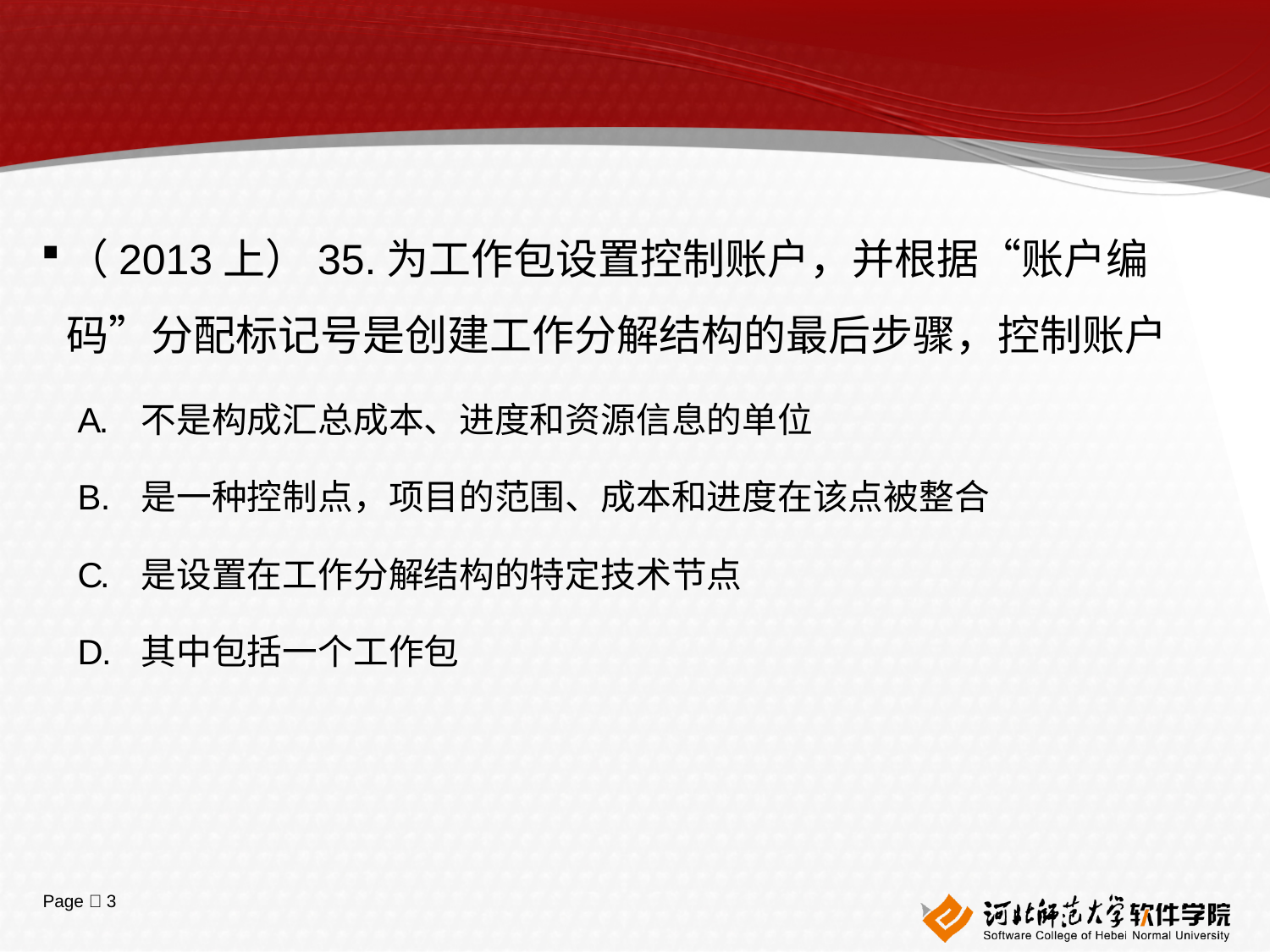

#
（2013上）35.为工作包设置控制账户，并根据“账户编码”分配标记号是创建工作分解结构的最后步骤，控制账户
不是构成汇总成本、进度和资源信息的单位
是一种控制点，项目的范围、成本和进度在该点被整合
是设置在工作分解结构的特定技术节点
其中包括一个工作包